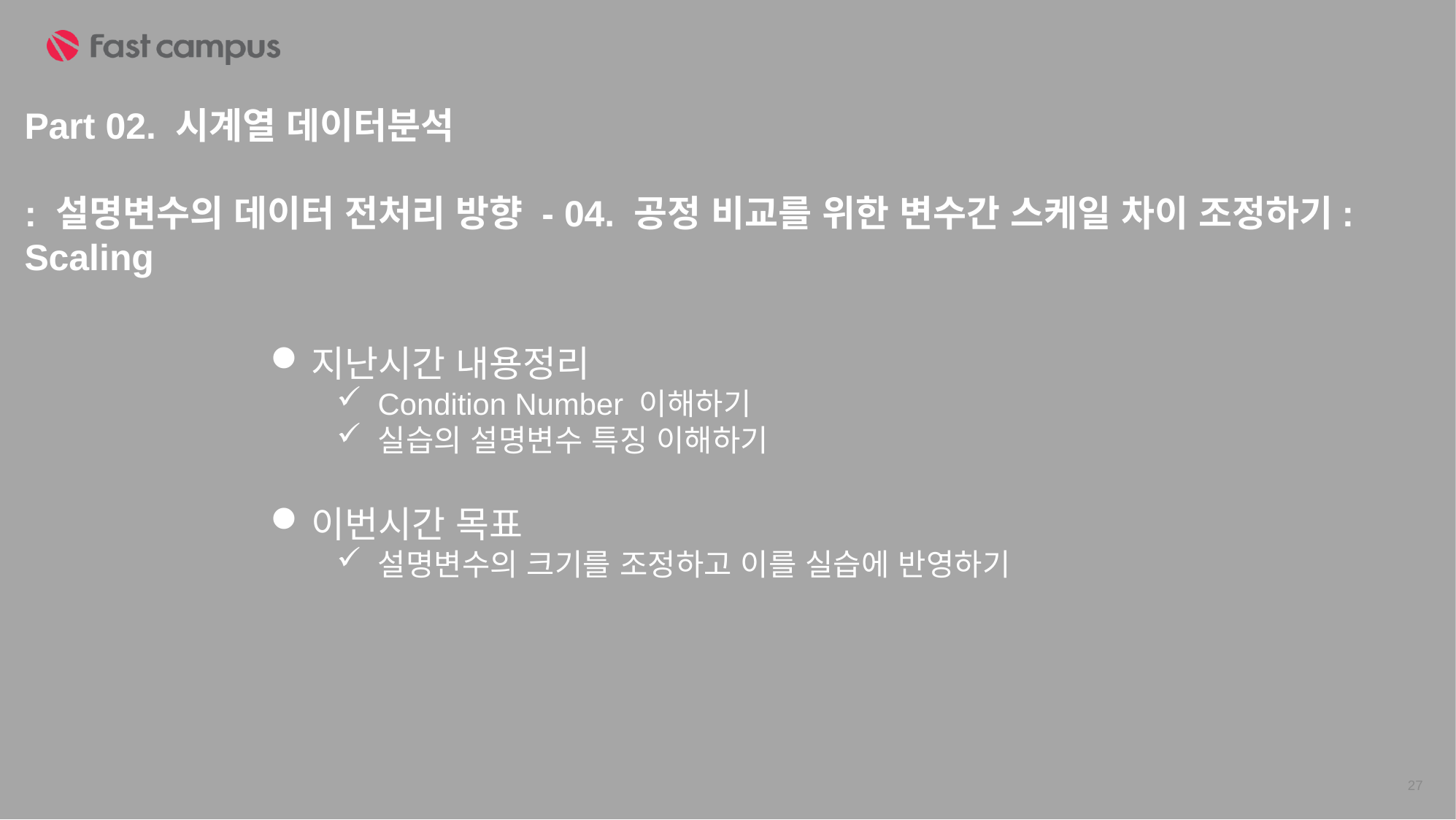

Part 02. 시계열 데이터분석

: 설명변수의 데이터 전처리 방향 - 04. 공정 비교를 위한 변수간 스케일 차이 조정하기: Scaling
지난시간 내용정리
Condition Number 이해하기
실습의 설명변수 특징 이해하기

이번시간 목표
설명변수의 크기를 조정하고 이를 실습에 반영하기
27